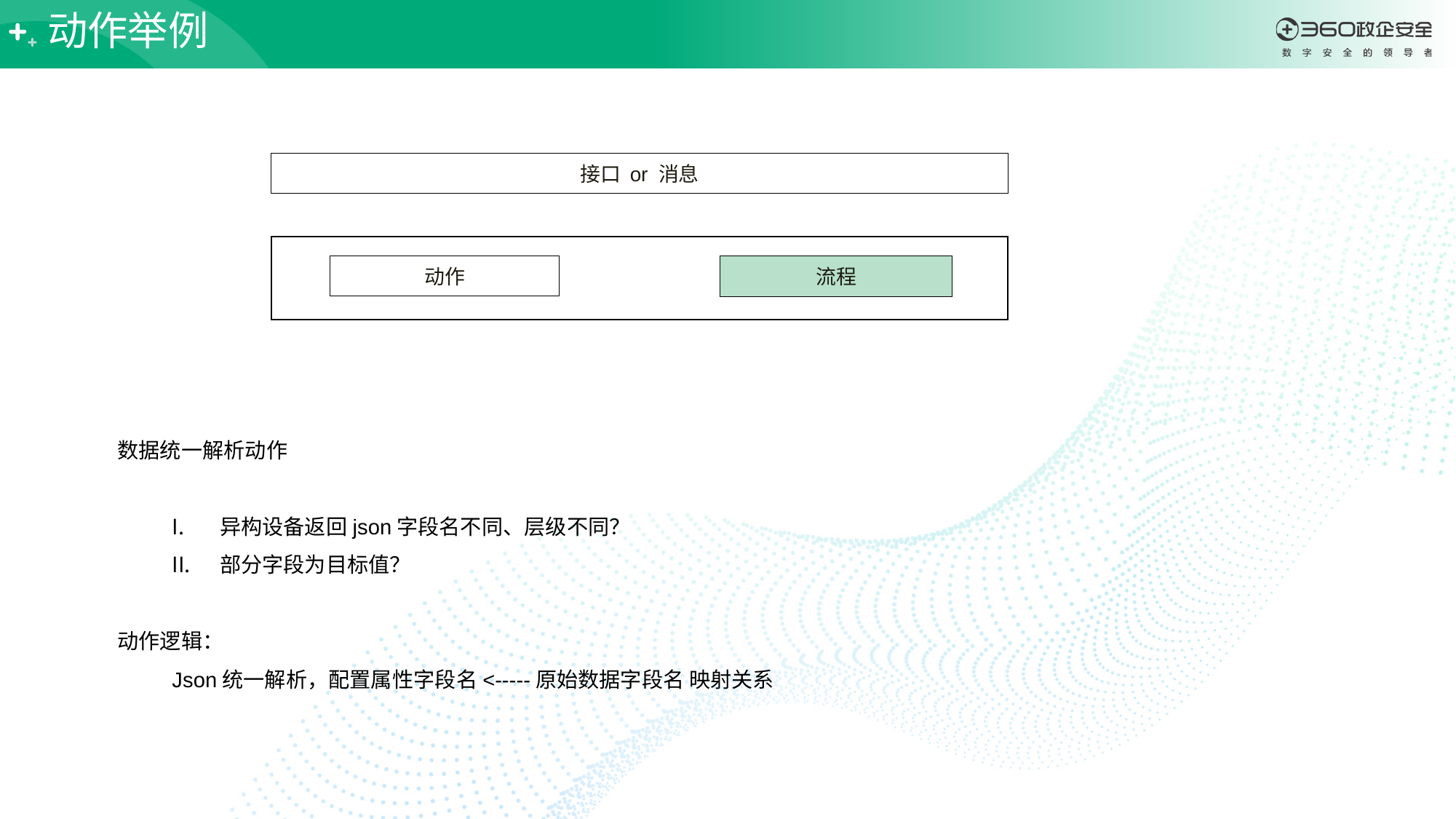

动作举例
接口 or 消息

动作
流程
数据统一解析动作

异构设备返回json字段名不同、层级不同？
部分字段为目标值？

动作逻辑：
Json统一解析，配置属性字段名<-----原始数据字段名 映射关系